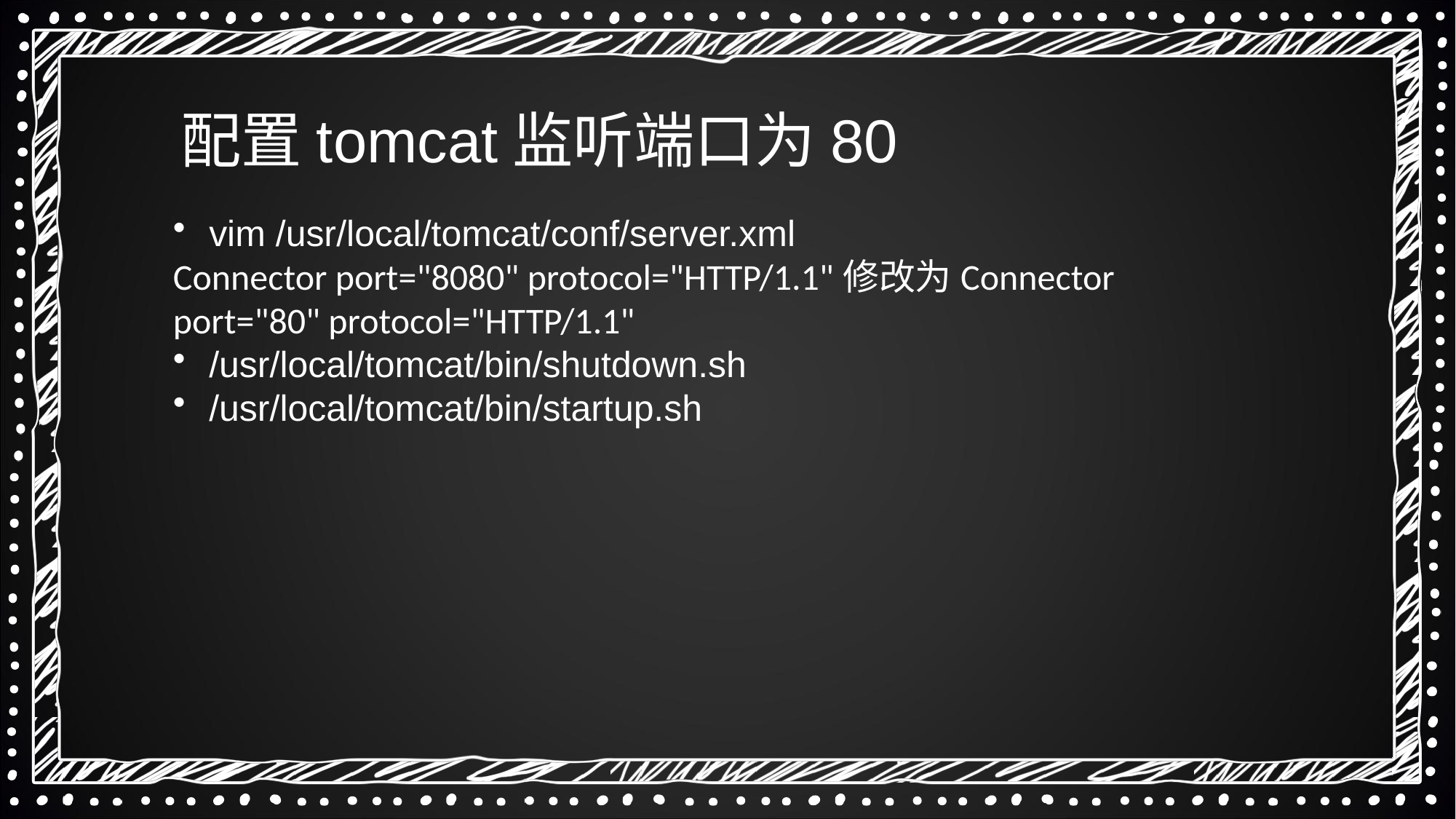

配置tomcat监听端口为80
 vim /usr/local/tomcat/conf/server.xml
Connector port="8080" protocol="HTTP/1.1"修改为Connector port="80" protocol="HTTP/1.1"
 /usr/local/tomcat/bin/shutdown.sh
 /usr/local/tomcat/bin/startup.sh